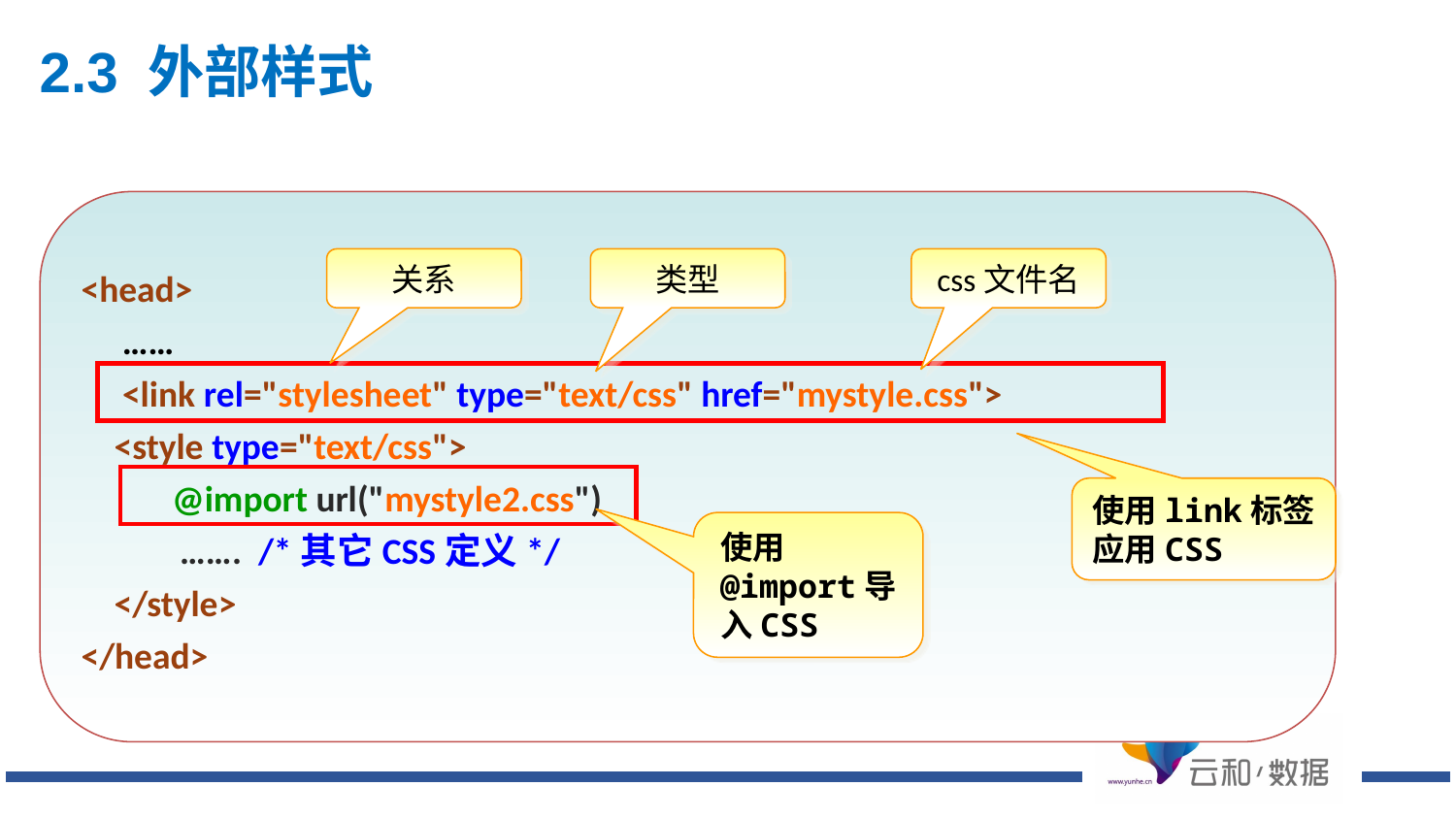

# 2.3 外部样式
<head>
     ……
     <link rel="stylesheet" type="text/css" href="mystyle.css">
    <style type="text/css">
           @import url("mystyle2.css")
            …….  /*其它CSS定义*/
    </style>
</head>
关系
类型
css文件名

13

使用link标签应用CSS
使用@import导入CSS
13